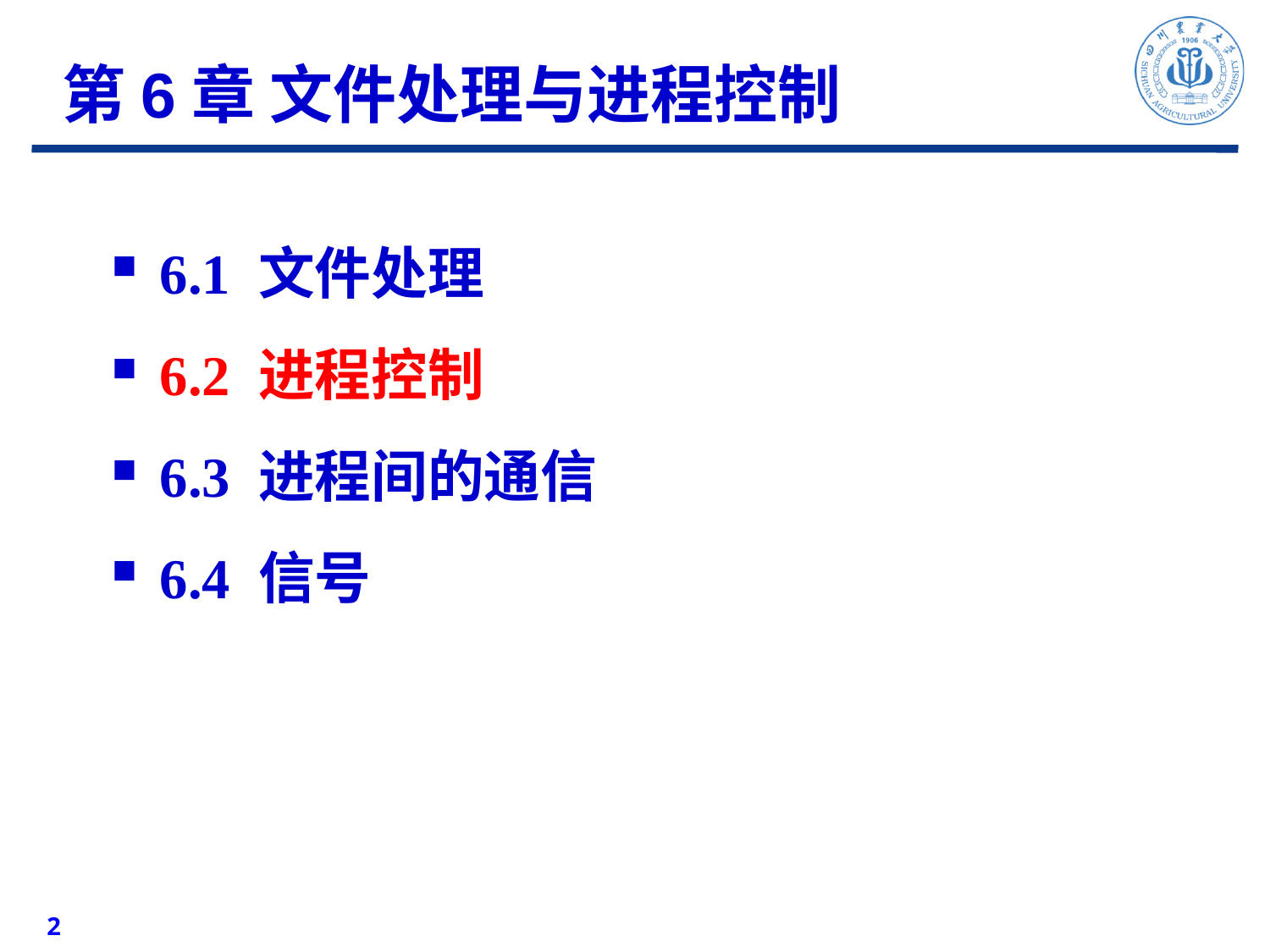

第6章 文件处理与进程控制
6.1 文件处理
6.2 进程控制
6.3 进程间的通信
6.4 信号